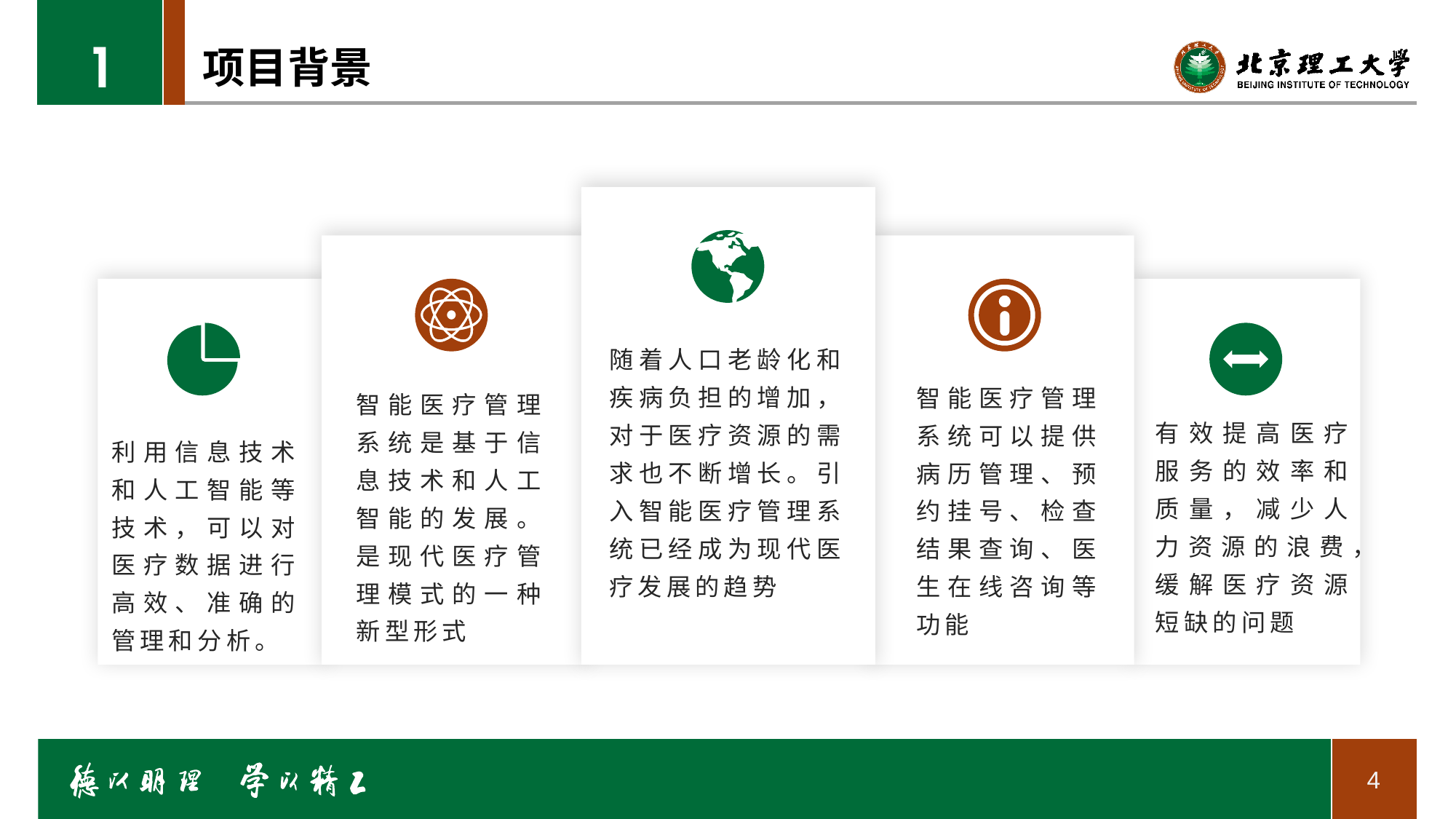

1
# 项目背景

随着人口老龄化和疾病负担的增加，对于医疗资源的需求也不断增长。引入智能医疗管理系统已经成为现代医疗发展的趋势

智能医疗管理系统可以提供病历管理、预约挂号、检查结果查询、医生在线咨询等功能
智能医疗管理系统是基于信息技术和人工智能的发展。是现代医疗管理模式的一种新型形式
有效提高医疗服务的效率和质量，减少人力资源的浪费，缓解医疗资源短缺的问题
利用信息技术和人工智能等技术，可以对医疗数据进行高效、准确的管理和分析。